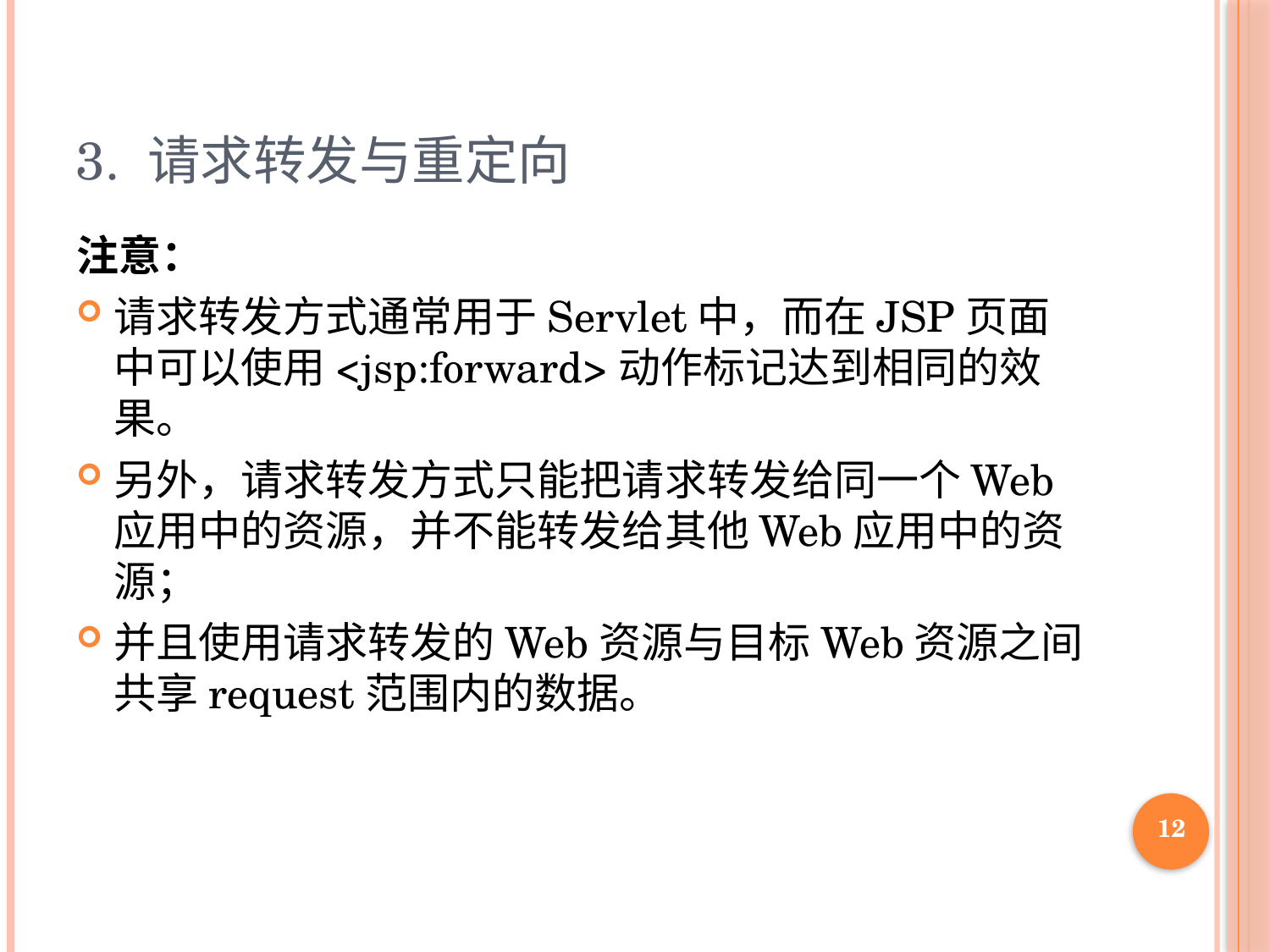

# 3. 请求转发与重定向
注意：
请求转发方式通常用于Servlet中，而在JSP页面中可以使用<jsp:forward>动作标记达到相同的效果。
另外，请求转发方式只能把请求转发给同一个Web应用中的资源，并不能转发给其他Web应用中的资源；
并且使用请求转发的Web资源与目标Web资源之间共享request范围内的数据。
12